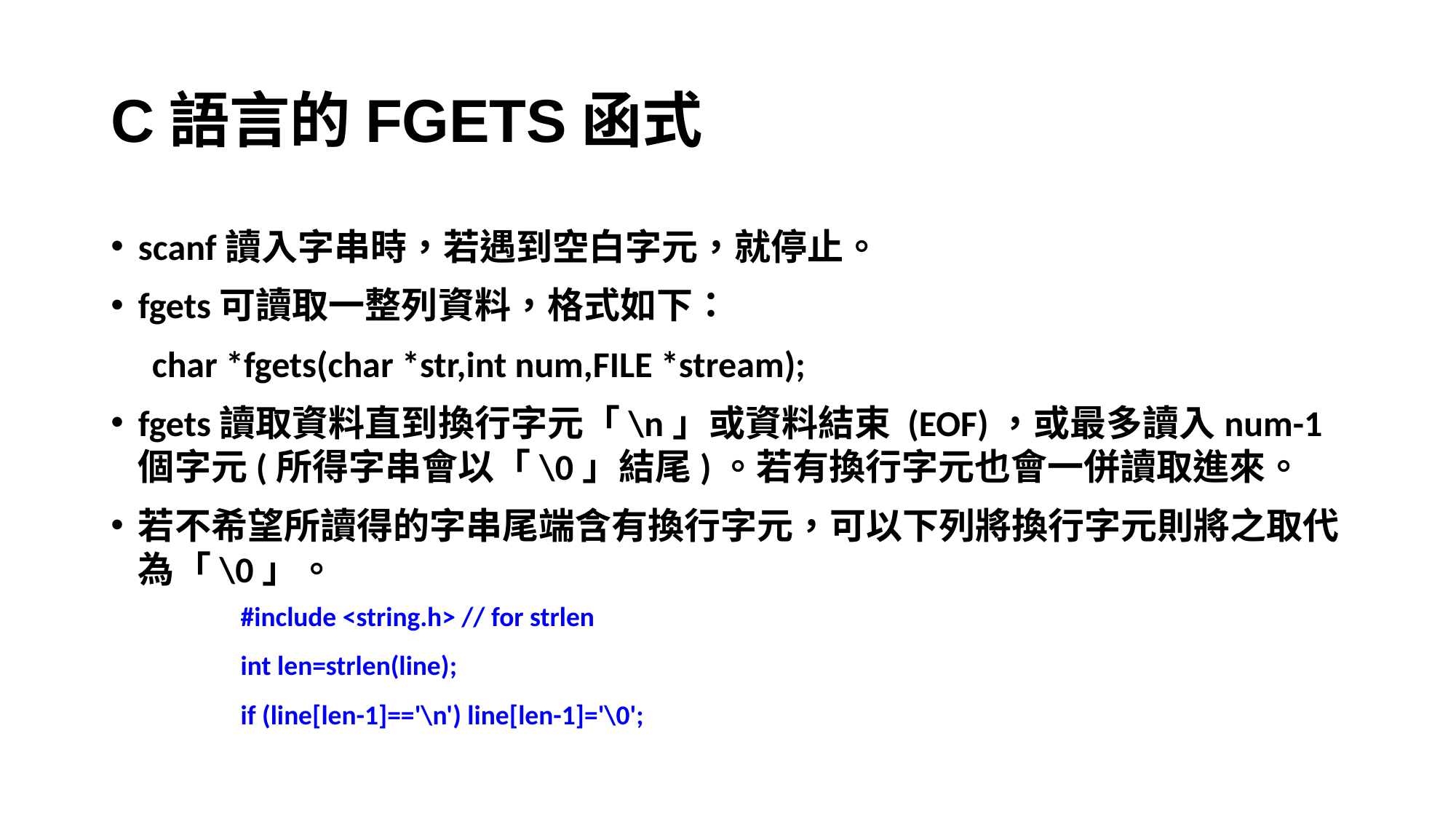

# C語言的FGETS函式
scanf讀入字串時，若遇到空白字元，就停止。
fgets可讀取一整列資料，格式如下：
     char *fgets(char *str,int num,FILE *stream);
fgets讀取資料直到換行字元「\n」或資料結束 (EOF)，或最多讀入num-1個字元(所得字串會以「\0」結尾)。若有換行字元也會一併讀取進來。
若不希望所讀得的字串尾端含有換行字元，可以下列將換行字元則將之取代為「\0」。

#include <string.h> // for strlen
int len=strlen(line);
if (line[len-1]=='\n') line[len-1]='\0';